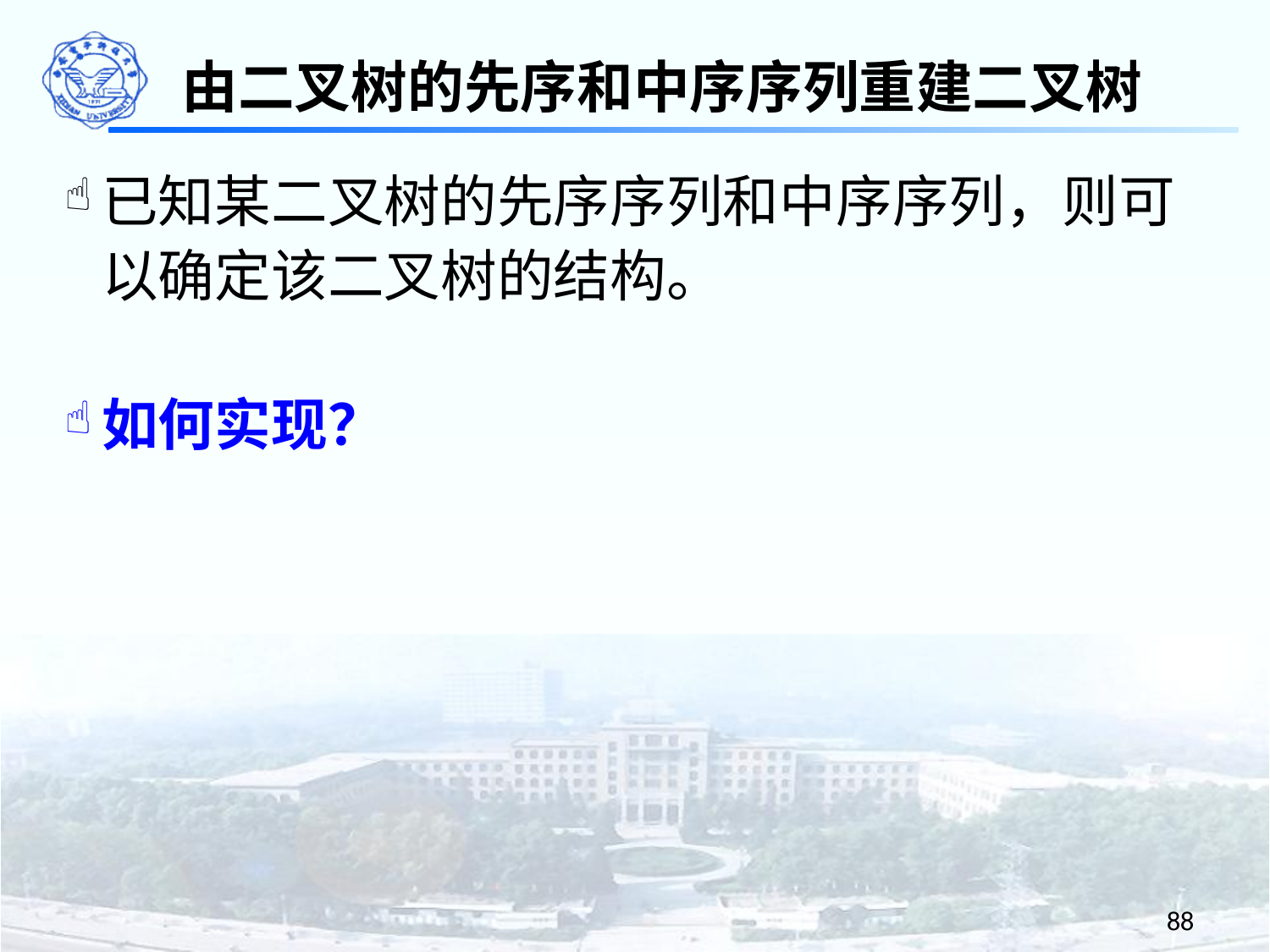

由二叉树的先序和中序序列重建二叉树
已知某二叉树的先序序列和中序序列，则可以确定该二叉树的结构。

如何实现？

88